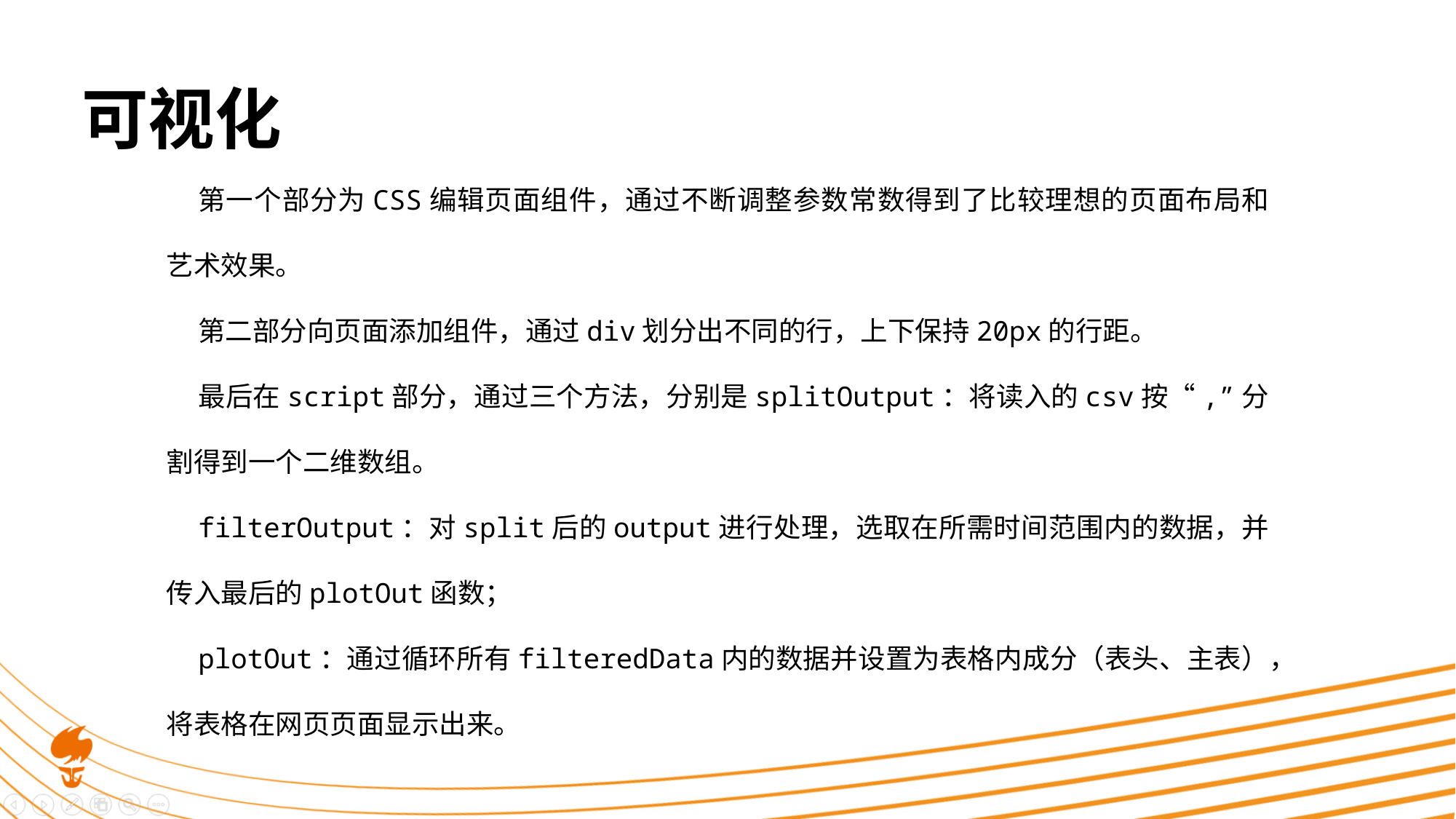

可视化

第一个部分为CSS编辑页面组件，通过不断调整参数常数得到了比较理想的页面布局和艺术效果。
第二部分向页面添加组件，通过div划分出不同的行，上下保持20px的行距。
最后在script部分，通过三个方法，分别是splitOutput：将读入的csv按“,”分割得到一个二维数组。
filterOutput：对split后的output进行处理，选取在所需时间范围内的数据，并传入最后的plotOut函数；
plotOut：通过循环所有filteredData内的数据并设置为表格内成分（表头、主表），将表格在网页页面显示出来。